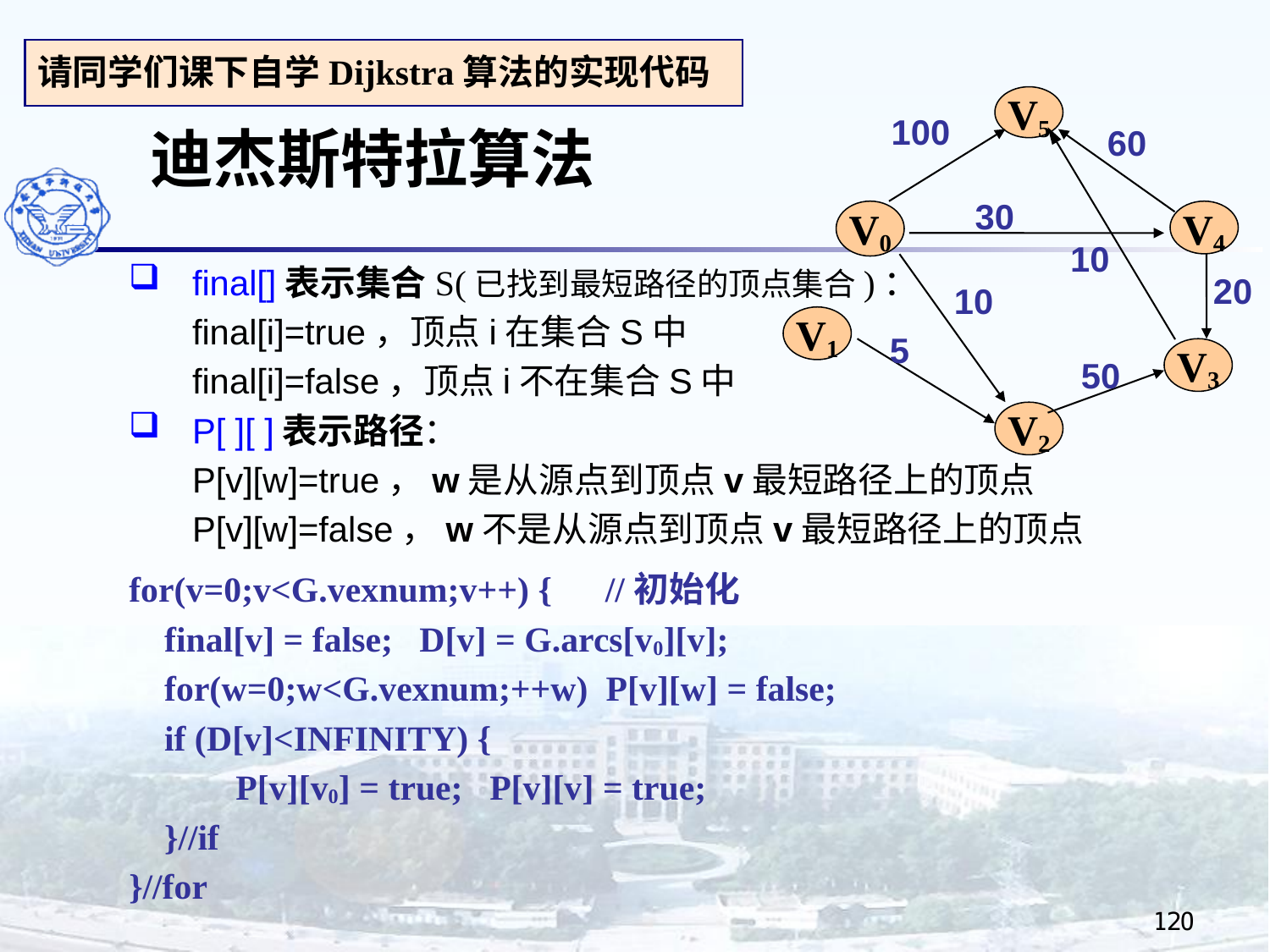

请同学们课下自学Dijkstra算法的实现代码
V5
100
60

30
V0
V4

10

20
10
V1
5

V3
50

V2
迪杰斯特拉算法
final[]表示集合S(已找到最短路径的顶点集合)：
final[i]=true，顶点i在集合S中
final[i]=false，顶点i不在集合S中
P[ ][ ]表示路径：
P[v][w]=true，w是从源点到顶点v最短路径上的顶点
P[v][w]=false，w不是从源点到顶点v最短路径上的顶点
for(v=0;v<G.vexnum;v++) {      //初始化
    final[v] = false;   D[v] = G.arcs[v0][v];
    for(w=0;w<G.vexnum;++w)  P[v][w] = false;
    if (D[v]<INFINITY) {
            P[v][v0] = true;   P[v][v] = true;
    }//if
}//for
120